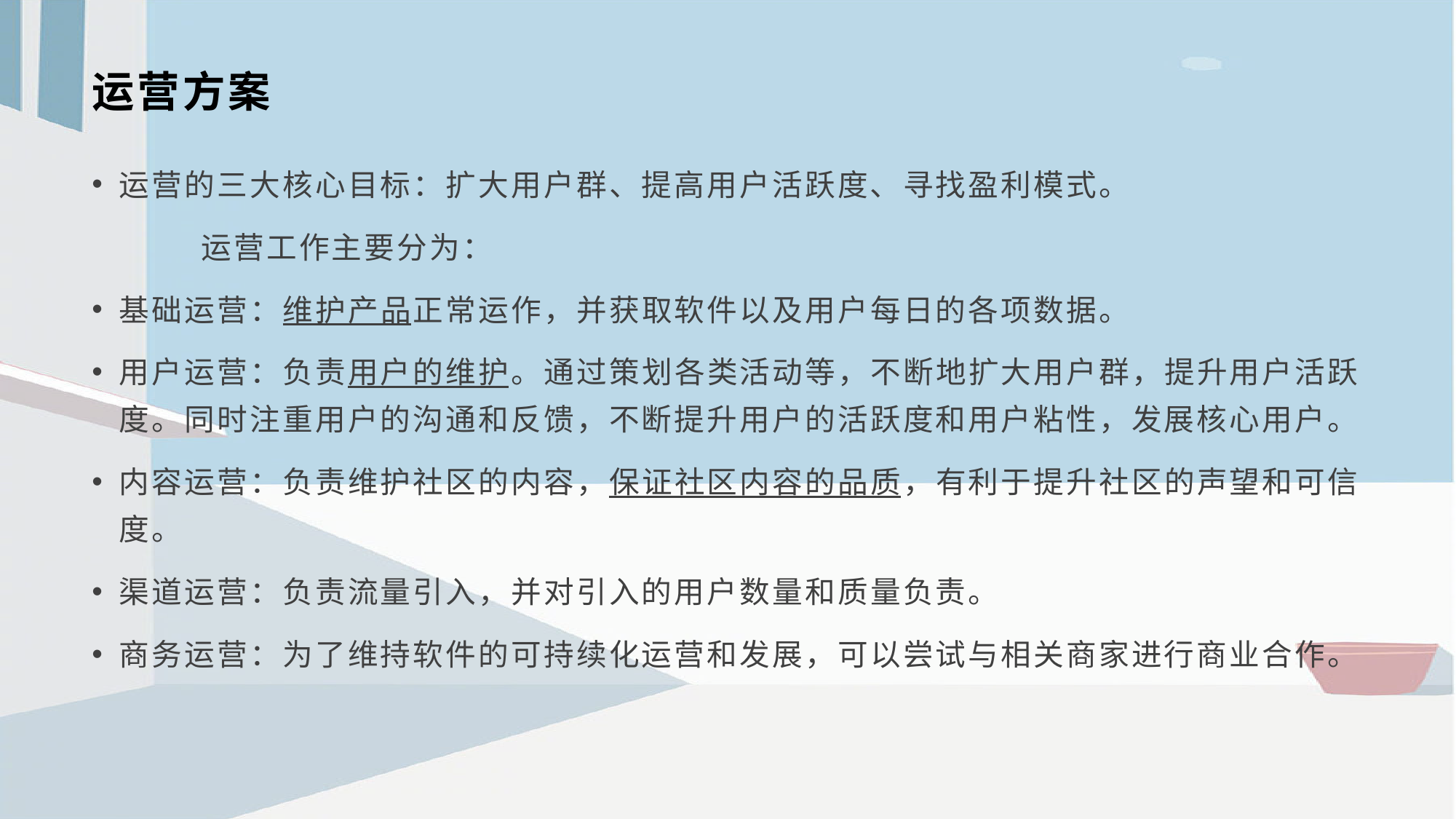

# 运营方案
运营的三大核心目标：扩大用户群、提高用户活跃度、寻找盈利模式。
	运营工作主要分为：
基础运营：维护产品正常运作，并获取软件以及用户每日的各项数据。
用户运营：负责用户的维护。通过策划各类活动等，不断地扩大用户群，提升用户活跃度。同时注重用户的沟通和反馈，不断提升用户的活跃度和用户粘性，发展核心用户。
内容运营：负责维护社区的内容，保证社区内容的品质，有利于提升社区的声望和可信度。
渠道运营：负责流量引入，并对引入的用户数量和质量负责。
商务运营：为了维持软件的可持续化运营和发展，可以尝试与相关商家进行商业合作。